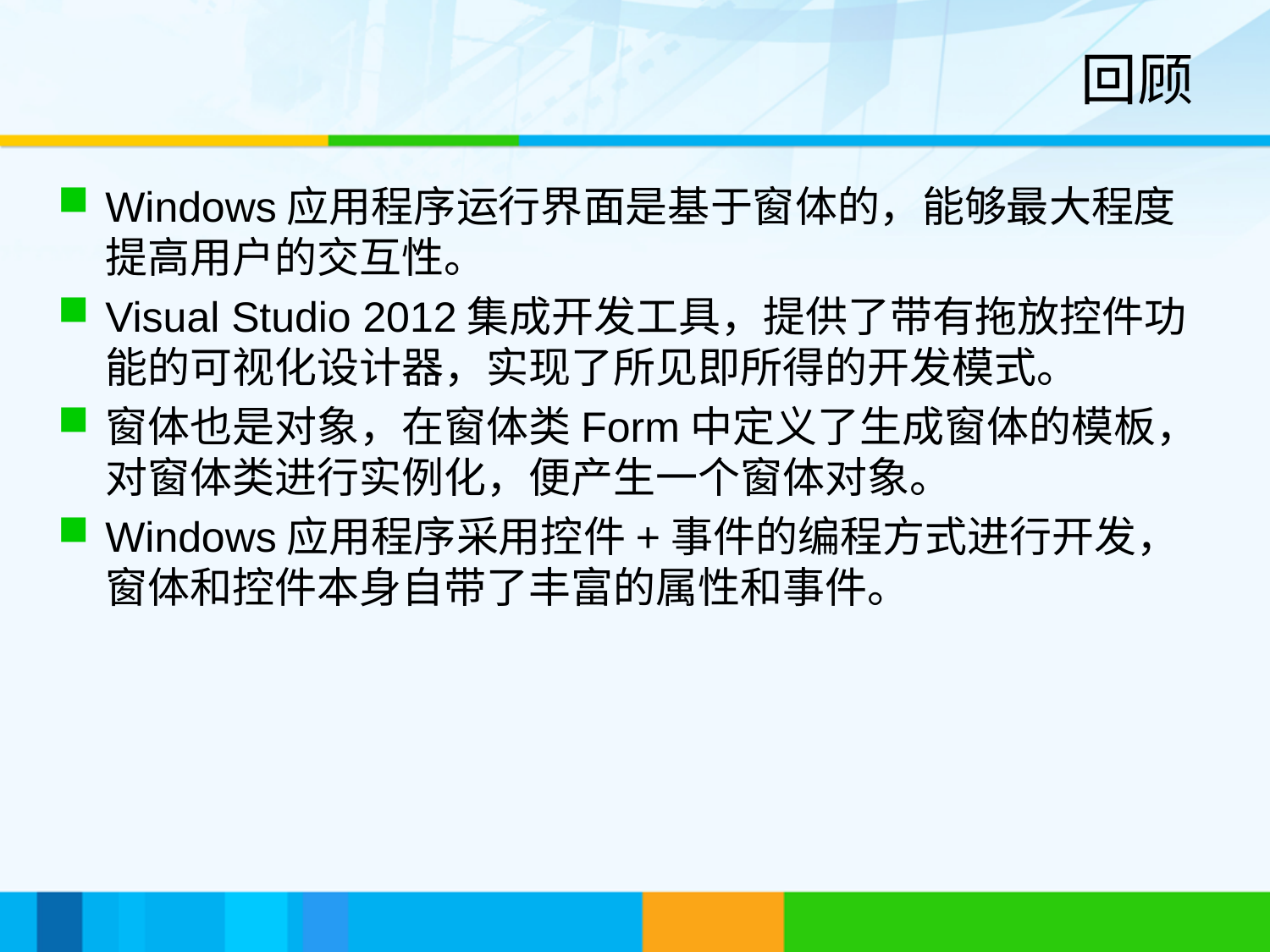

# 回顾
Windows应用程序运行界面是基于窗体的，能够最大程度提高用户的交互性。
Visual Studio 2012集成开发工具，提供了带有拖放控件功能的可视化设计器，实现了所见即所得的开发模式。
窗体也是对象，在窗体类Form中定义了生成窗体的模板，对窗体类进行实例化，便产生一个窗体对象。
Windows应用程序采用控件+事件的编程方式进行开发，窗体和控件本身自带了丰富的属性和事件。